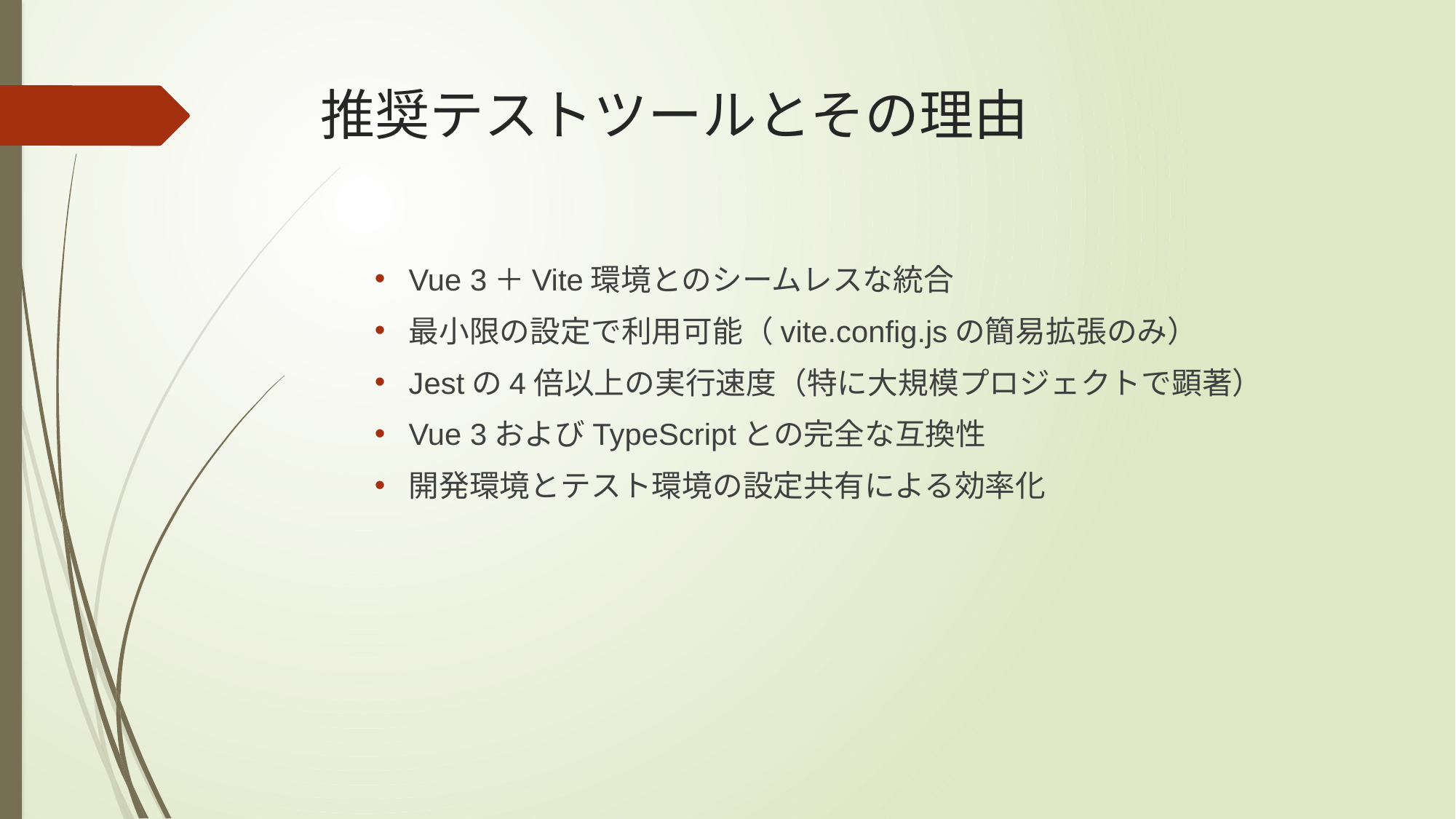

# 推奨テストツールとその理由
Vue 3＋Vite環境とのシームレスな統合
最小限の設定で利用可能（vite.config.jsの簡易拡張のみ）
Jestの4倍以上の実行速度（特に大規模プロジェクトで顕著）
Vue 3およびTypeScriptとの完全な互換性
開発環境とテスト環境の設定共有による効率化